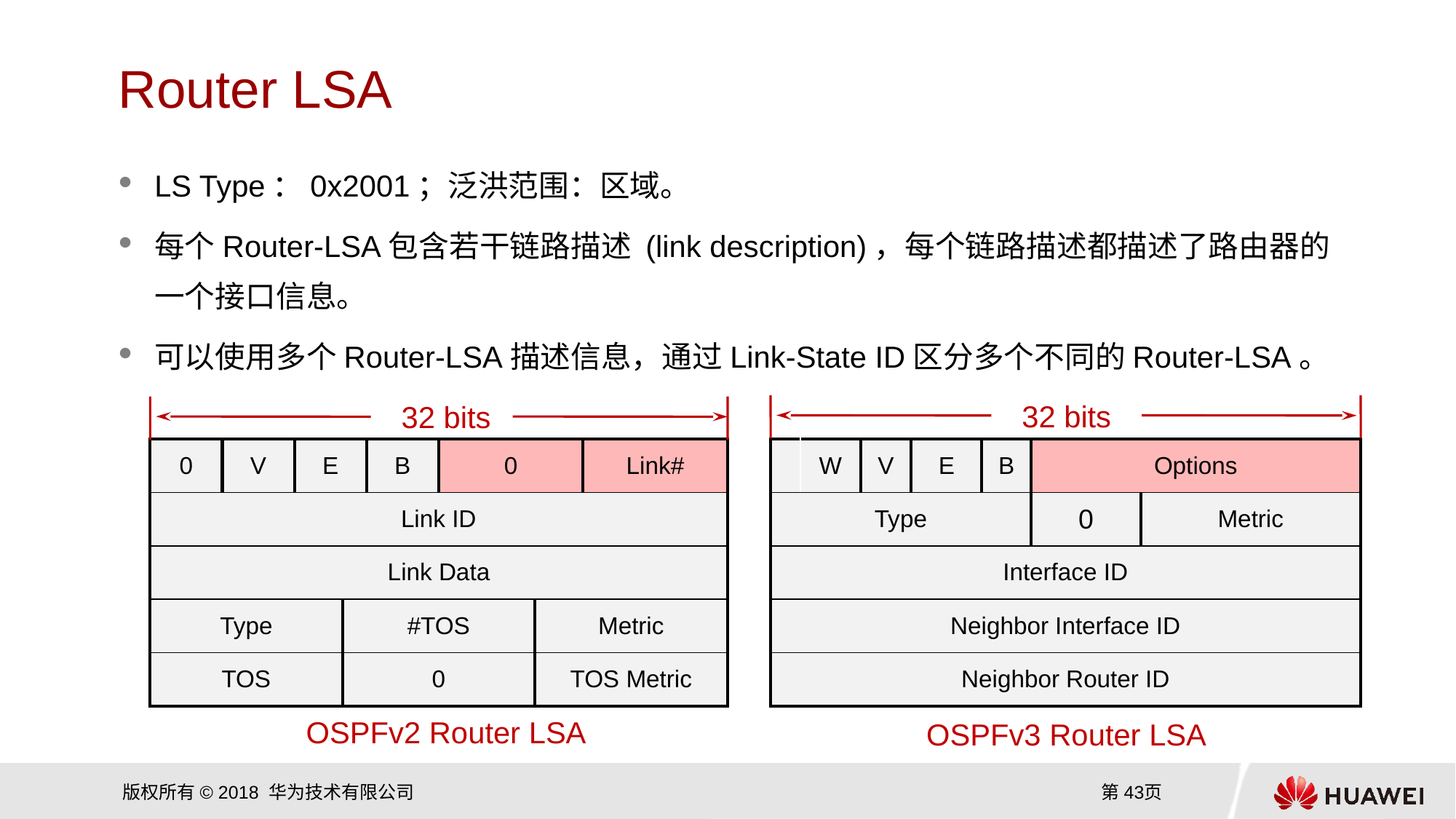

# Router LSA
LS Type：0x2001；泛洪范围：区域。
每个Router-LSA包含若干链路描述 (link description)，每个链路描述都描述了路由器的一个接口信息。
可以使用多个Router-LSA描述信息，通过Link-State ID区分多个不同的Router-LSA。
32 bits
32 bits

| 0 | V | E |  | B | 0 |  | Link# |
| --- | --- | --- | --- | --- | --- | --- | --- |
| Link ID |  |  |  |  |  |  |  |
| Link Data |  |  |  |  |  |  |  |
| Type |  |  | #TOS |  |  | Metric |  |
| TOS |  |  | 0 |  | Length | TOS Metric |  |
|  | W | V | E | B | Options |  |
| --- | --- | --- | --- | --- | --- | --- |
| Type |  |  |  |  | 0 | Metric |
| Interface ID |  |  |  |  |  |  |
| Neighbor Interface ID |  |  |  |  |  |  |
| Neighbor Router ID |  |  |  |  |  |  |
OSPFv2 Router LSA
OSPFv3 Router LSA